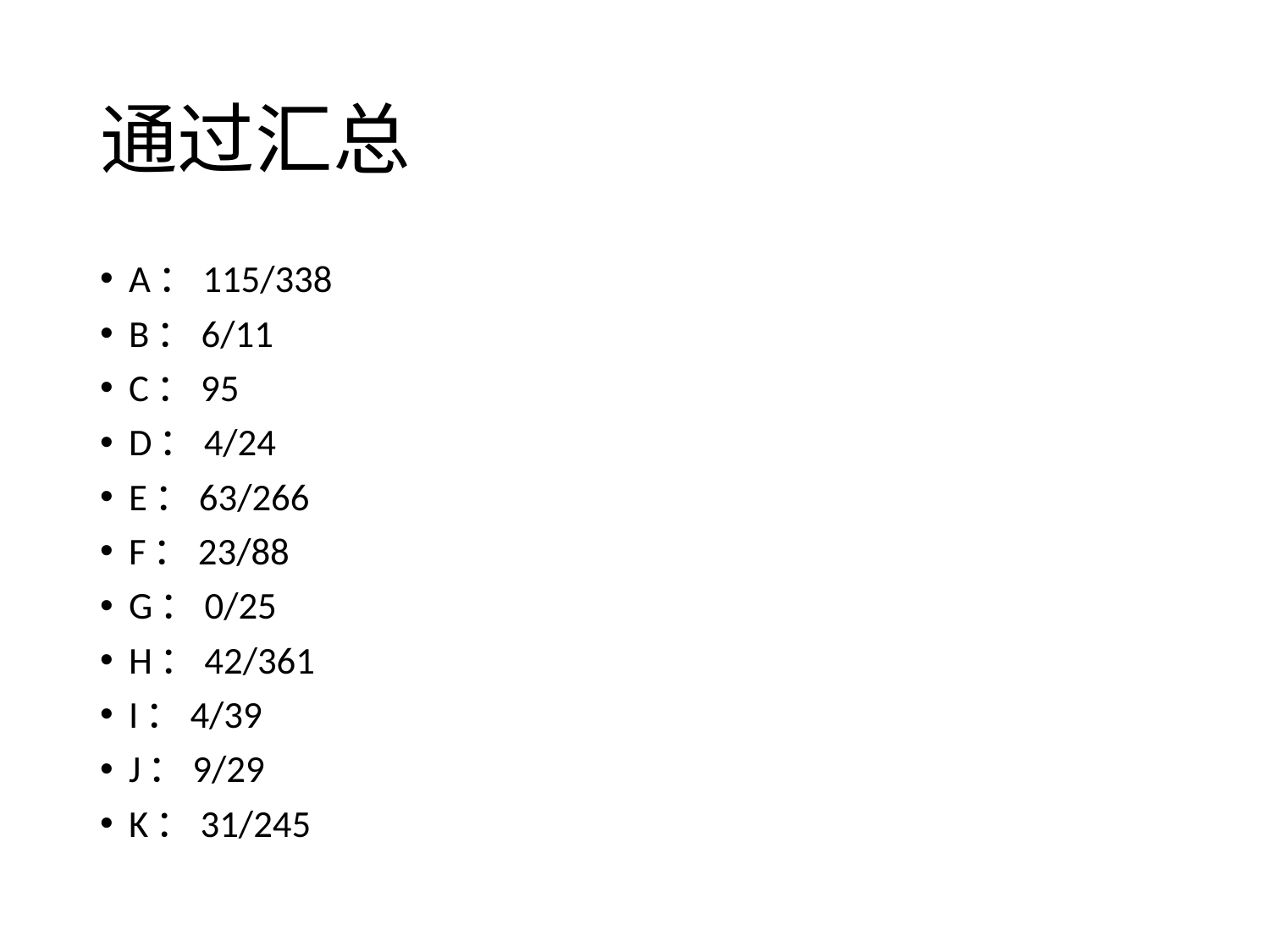

# 通过汇总
A：115/338
B：6/11
C：95
D：4/24
E：63/266
F：23/88
G：0/25
H：42/361
I：4/39
J：9/29
K：31/245